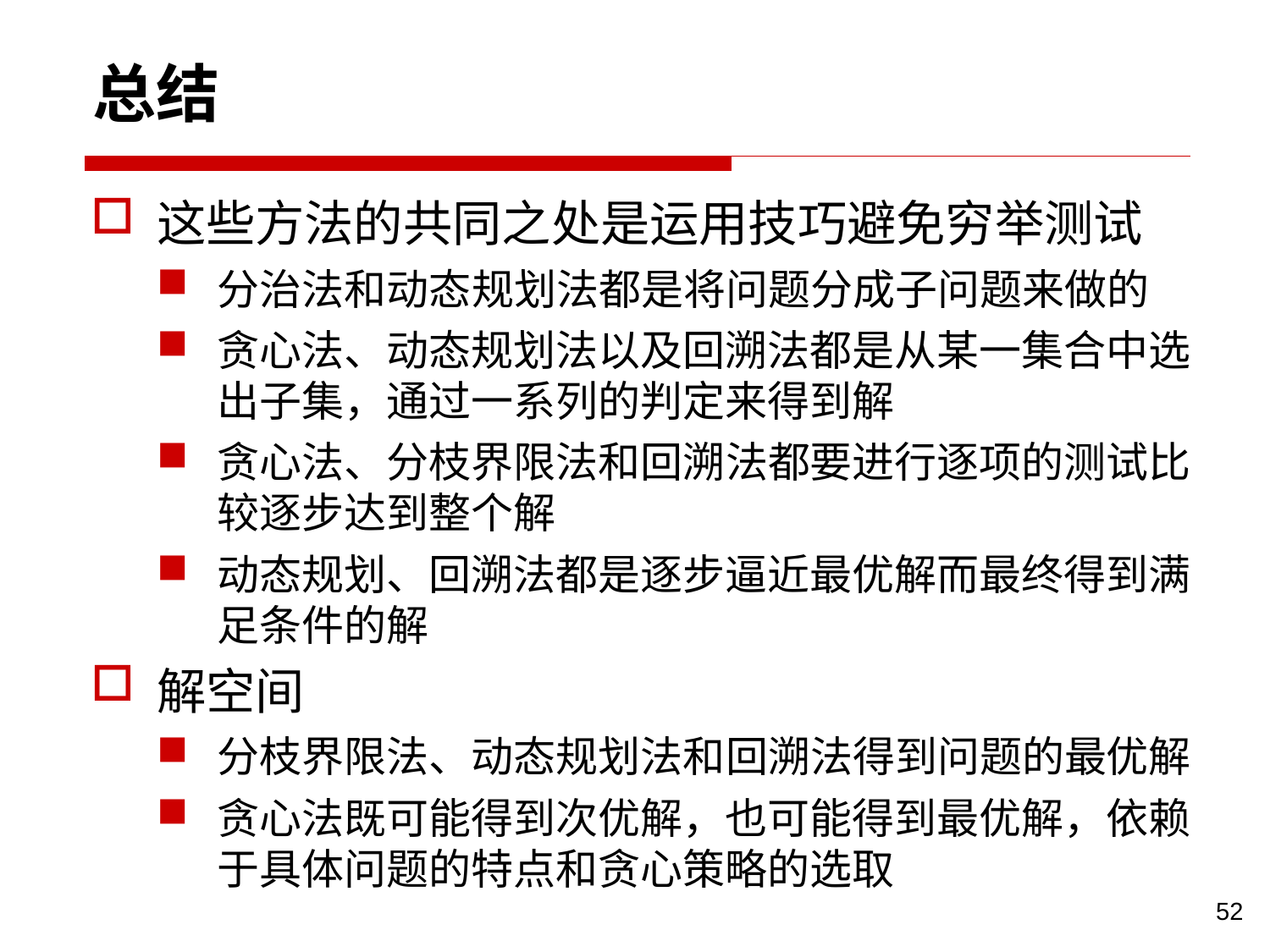

# 总结
这些方法的共同之处是运用技巧避免穷举测试
分治法和动态规划法都是将问题分成子问题来做的
贪心法、动态规划法以及回溯法都是从某一集合中选出子集，通过一系列的判定来得到解
贪心法、分枝界限法和回溯法都要进行逐项的测试比较逐步达到整个解
动态规划、回溯法都是逐步逼近最优解而最终得到满足条件的解
解空间
分枝界限法、动态规划法和回溯法得到问题的最优解
贪心法既可能得到次优解，也可能得到最优解，依赖于具体问题的特点和贪心策略的选取

52